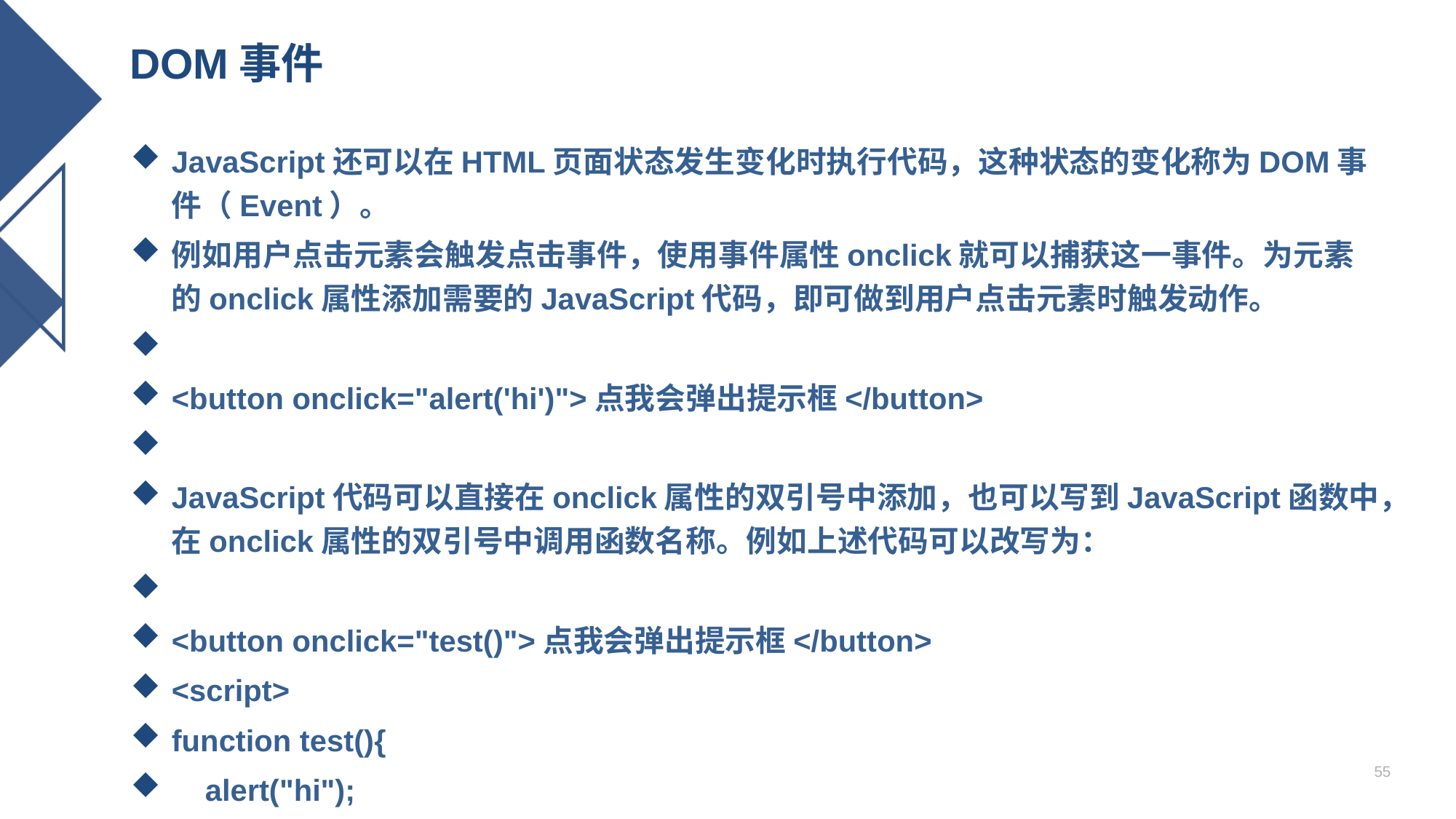

# DOM事件
JavaScript还可以在HTML页面状态发生变化时执行代码，这种状态的变化称为DOM事件（Event）。
例如用户点击元素会触发点击事件，使用事件属性onclick就可以捕获这一事件。为元素的onclick属性添加需要的JavaScript代码，即可做到用户点击元素时触发动作。

<button onclick="alert('hi')">点我会弹出提示框</button>

JavaScript代码可以直接在onclick属性的双引号中添加，也可以写到JavaScript函数中，在onclick属性的双引号中调用函数名称。例如上述代码可以改写为：

<button onclick="test()">点我会弹出提示框</button>
<script>
function test(){
    alert("hi");
}
</script>

以上两种方法效果完全相同，可根据代码量决定采用哪种方式，假如点击事件触发后需要执行的代码较多，则建议使用函数调用的方式。

55